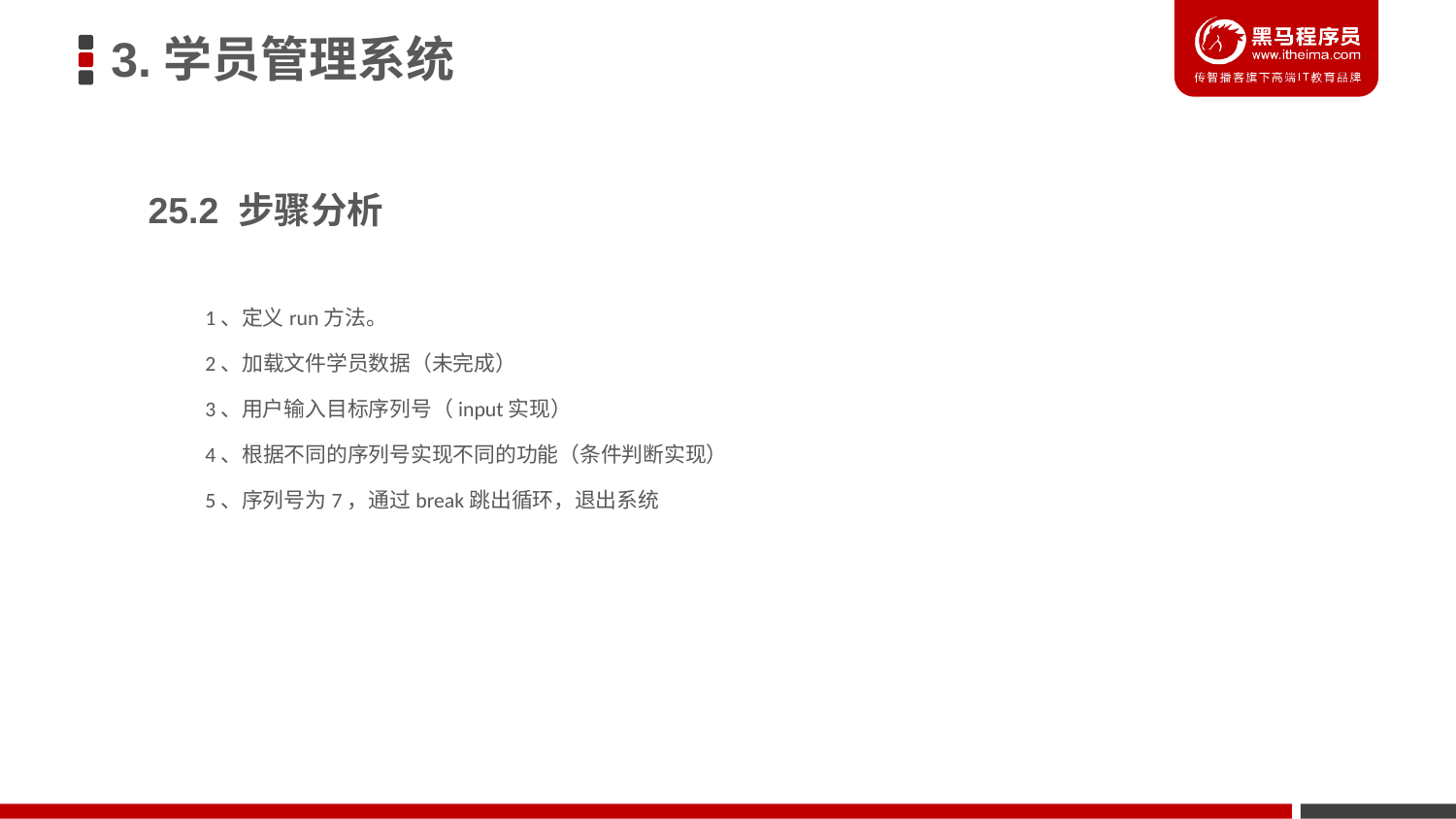

3.学员管理系统
25.2 步骤分析
1、定义run方法。
2、加载文件学员数据（未完成）
3、用户输入目标序列号（input实现）
4、根据不同的序列号实现不同的功能（条件判断实现）
5、序列号为7，通过break跳出循环，退出系统